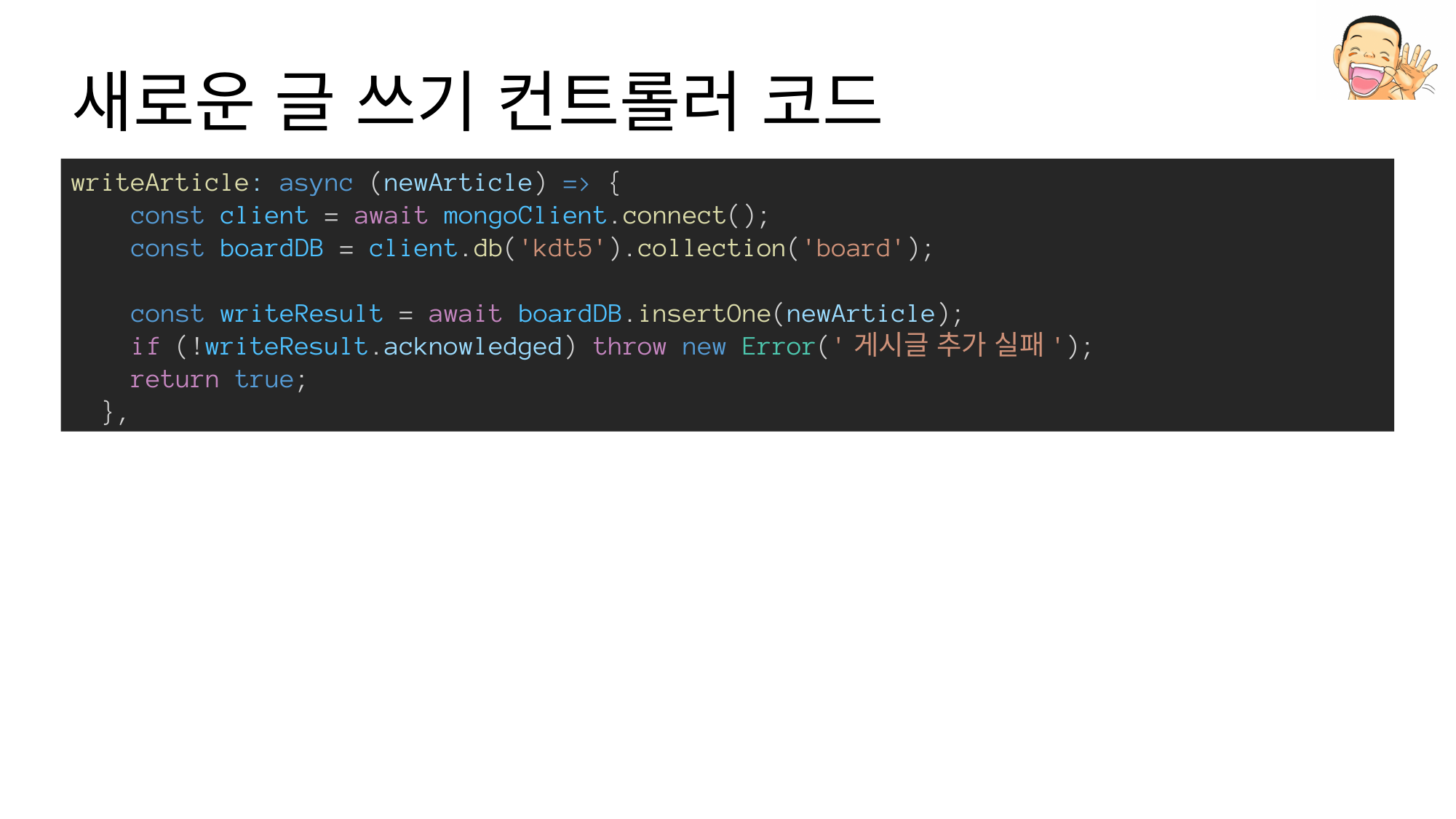

# 새로운 글 쓰기 컨트롤러 코드
writeArticle: async (newArticle) => {
    const client = await mongoClient.connect();
    const boardDB = client.db('kdt5').collection('board');
    const writeResult = await boardDB.insertOne(newArticle);
    if (!writeResult.acknowledged) throw new Error('게시글 추가 실패');
    return true;
  },